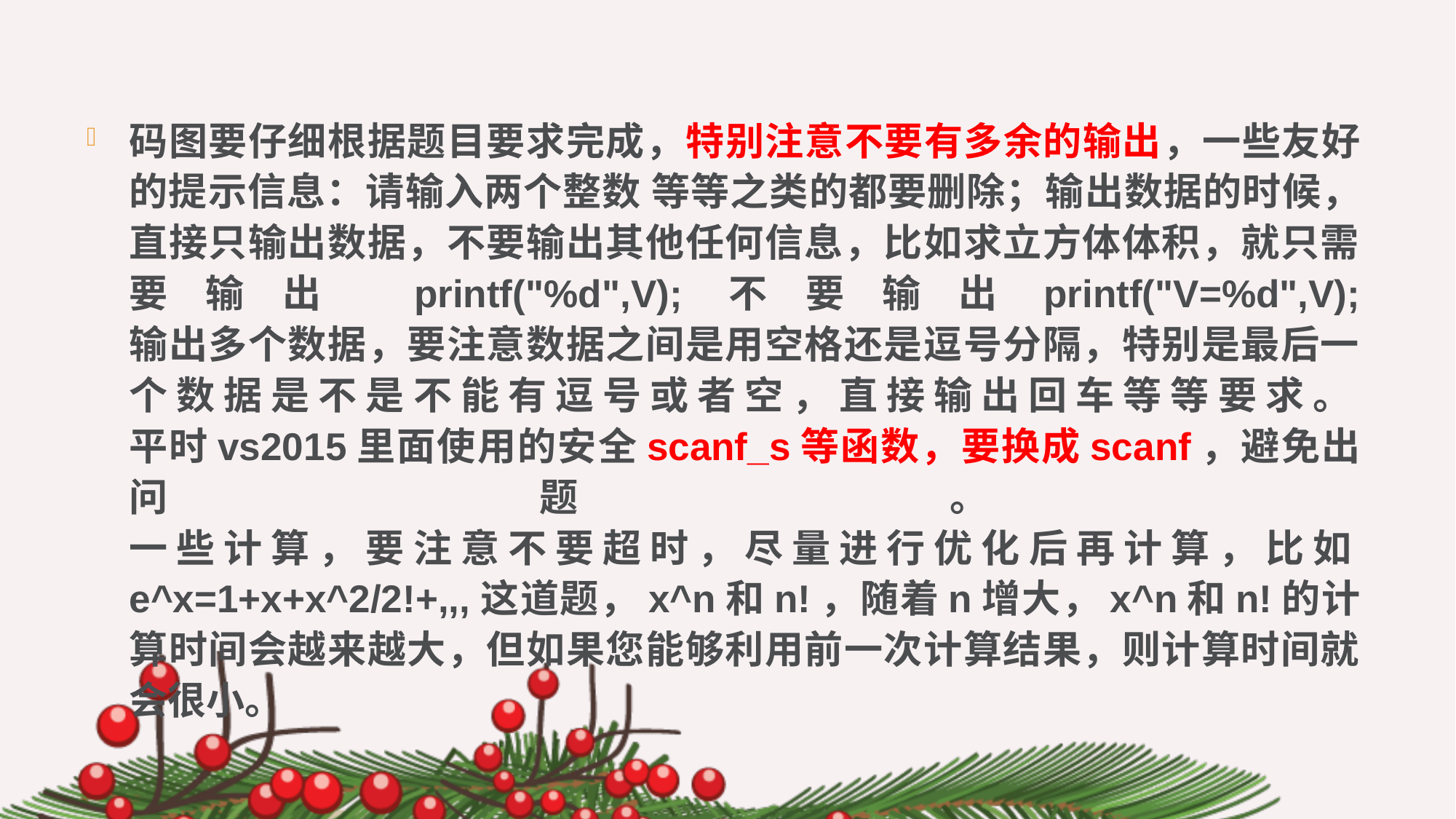

#
码图要仔细根据题目要求完成，特别注意不要有多余的输出，一些友好的提示信息：请输入两个整数 等等之类的都要删除；输出数据的时候，直接只输出数据，不要输出其他任何信息，比如求立方体体积，就只需要输出 printf("%d",V);不要输出printf("V=%d",V);
输出多个数据，要注意数据之间是用空格还是逗号分隔，特别是最后一个数据是不是不能有逗号或者空，直接输出回车等等要求。
平时vs2015里面使用的安全scanf_s等函数，要换成scanf，避免出问题。
一些计算，要注意不要超时，尽量进行优化后再计算，比如e^x=1+x+x^2/2!+,,,这道题，x^n和n!，随着n增大，x^n和n!的计算时间会越来越大，但如果您能够利用前一次计算结果，则计算时间就会很小。